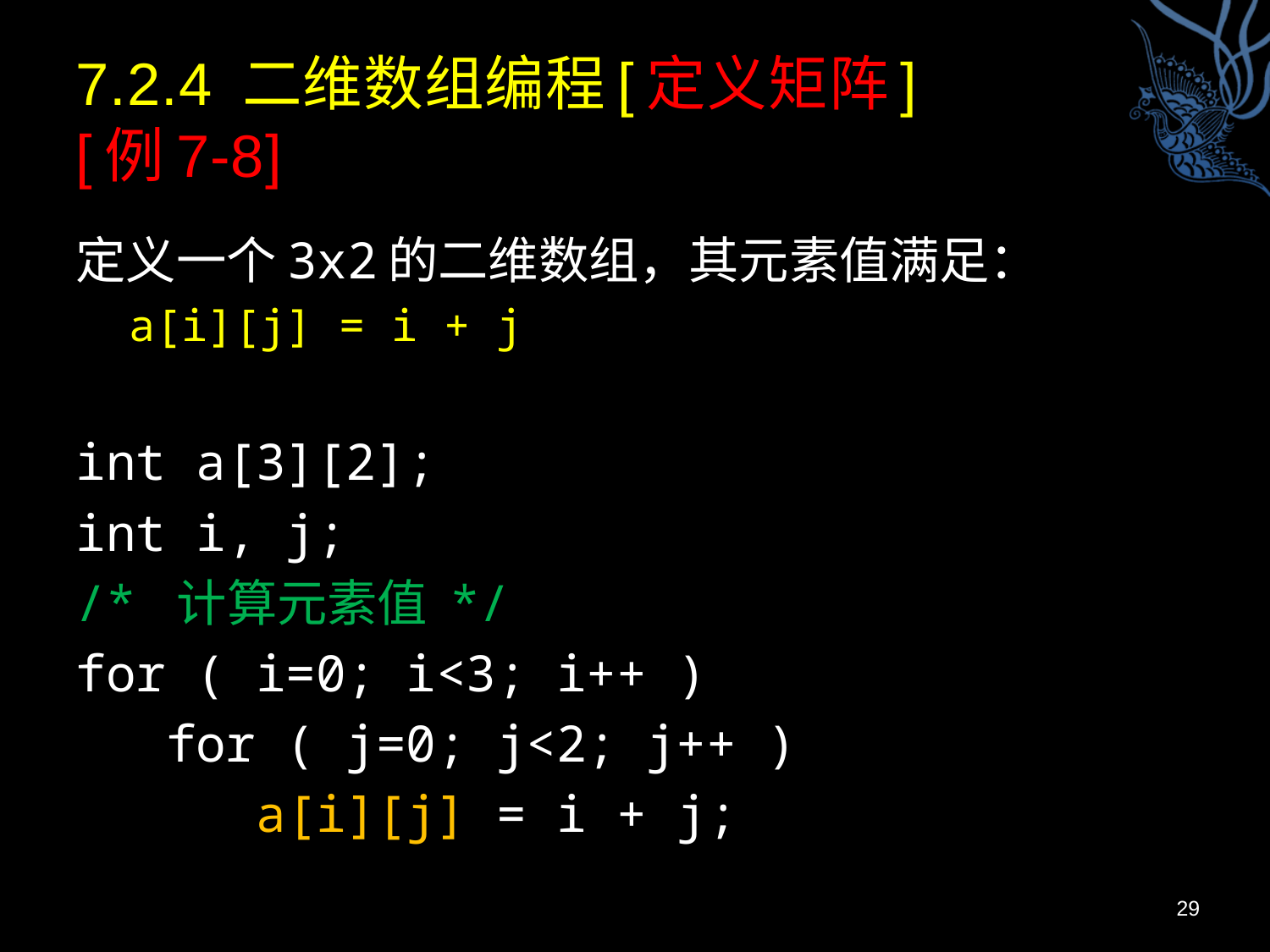

# 7.2.4 二维数组编程[定义矩阵] [例7-8]
定义一个3x2的二维数组，其元素值满足：
a[i][j] = i + j

int a[3][2];
int i, j;
/* 计算元素值 */
for ( i=0; i<3; i++ )
   for ( j=0; j<2; j++ )
      a[i][j] = i + j;

29